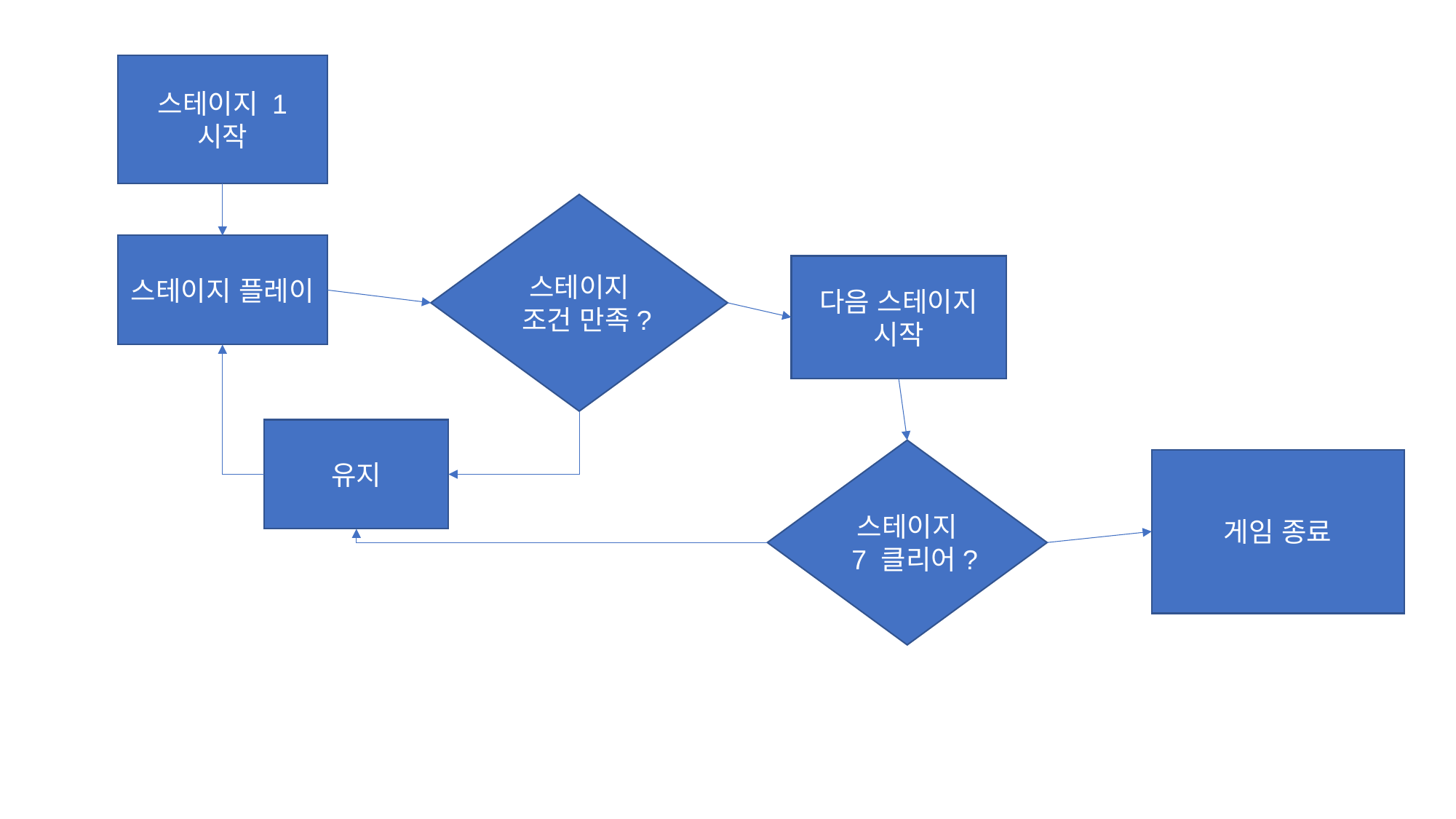

스테이지 1 시작
스테이지 조건 만족?
스테이지 플레이
다음 스테이지 시작
유지
스테이지 7 클리어?
게임 종료